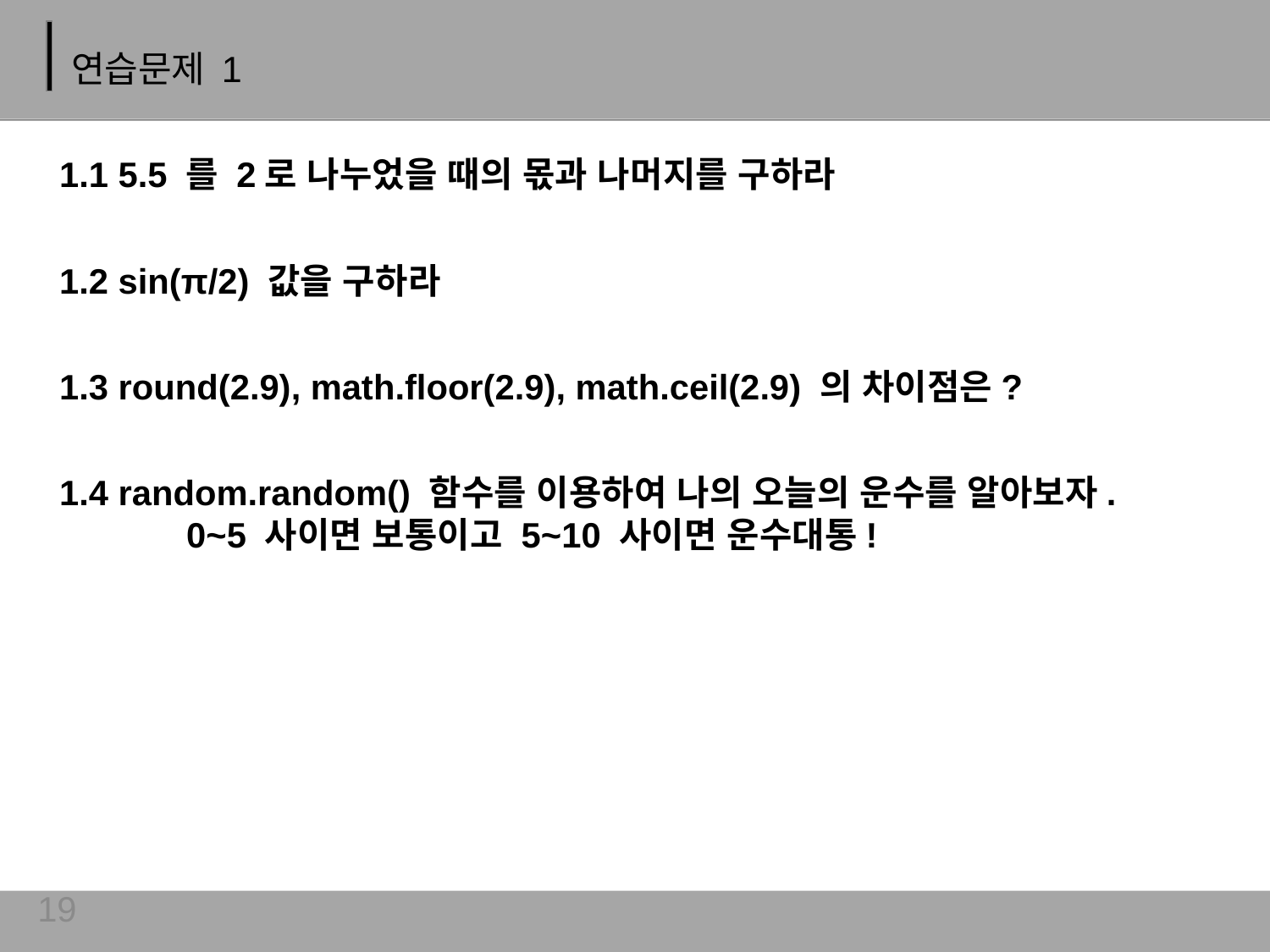

# 연습문제 1
1.1 5.5 를 2로 나누었을 때의 몫과 나머지를 구하라

1.2 sin(π/2) 값을 구하라

1.3 round(2.9), math.floor(2.9), math.ceil(2.9) 의 차이점은?

1.4 random.random() 함수를 이용하여 나의 오늘의 운수를 알아보자.
	0~5 사이면 보통이고 5~10 사이면 운수대통!

19